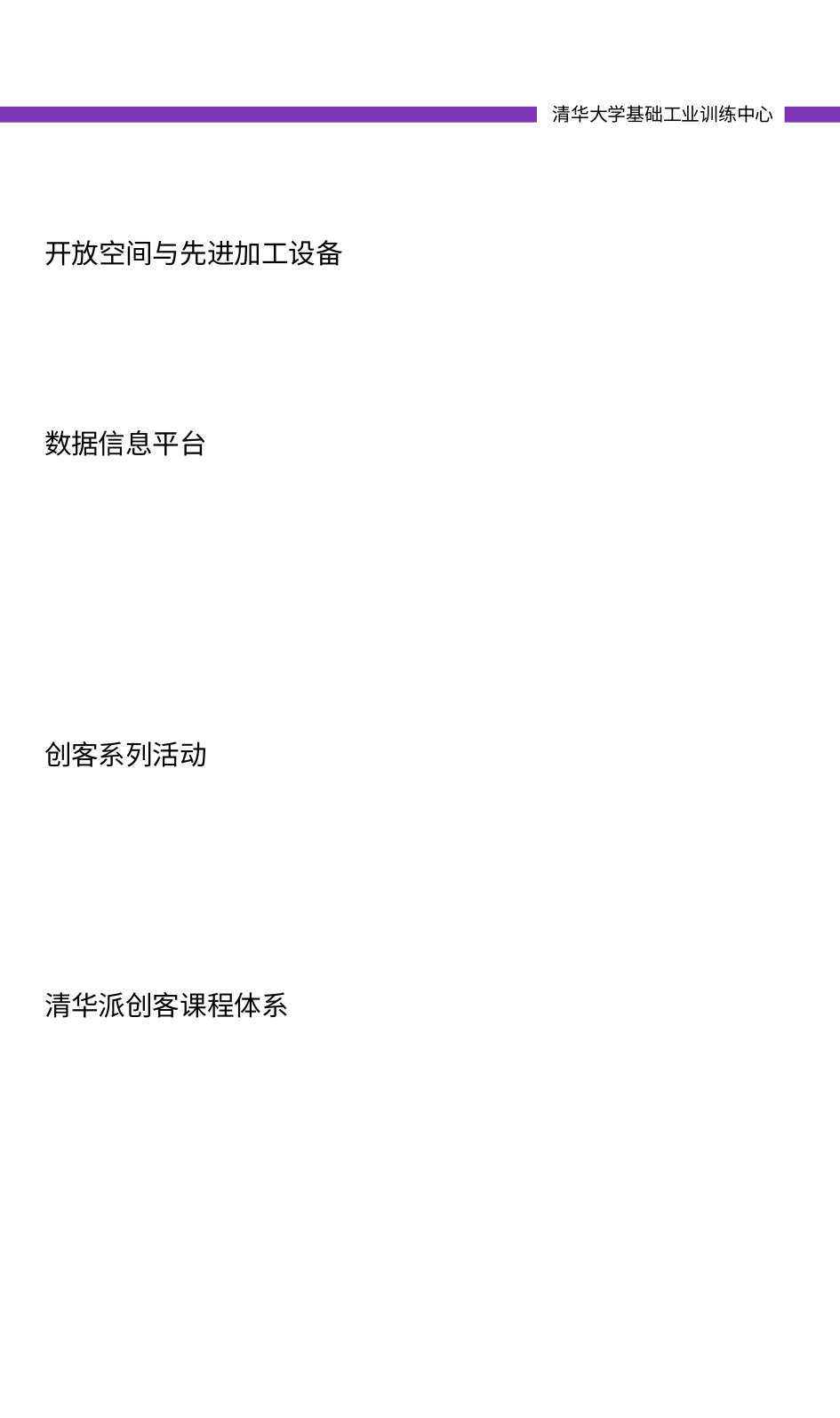

清华大学基础工业训练中心
开放空间与先进加工设备
数据信息平台
创客系列活动
清华派创客课程体系